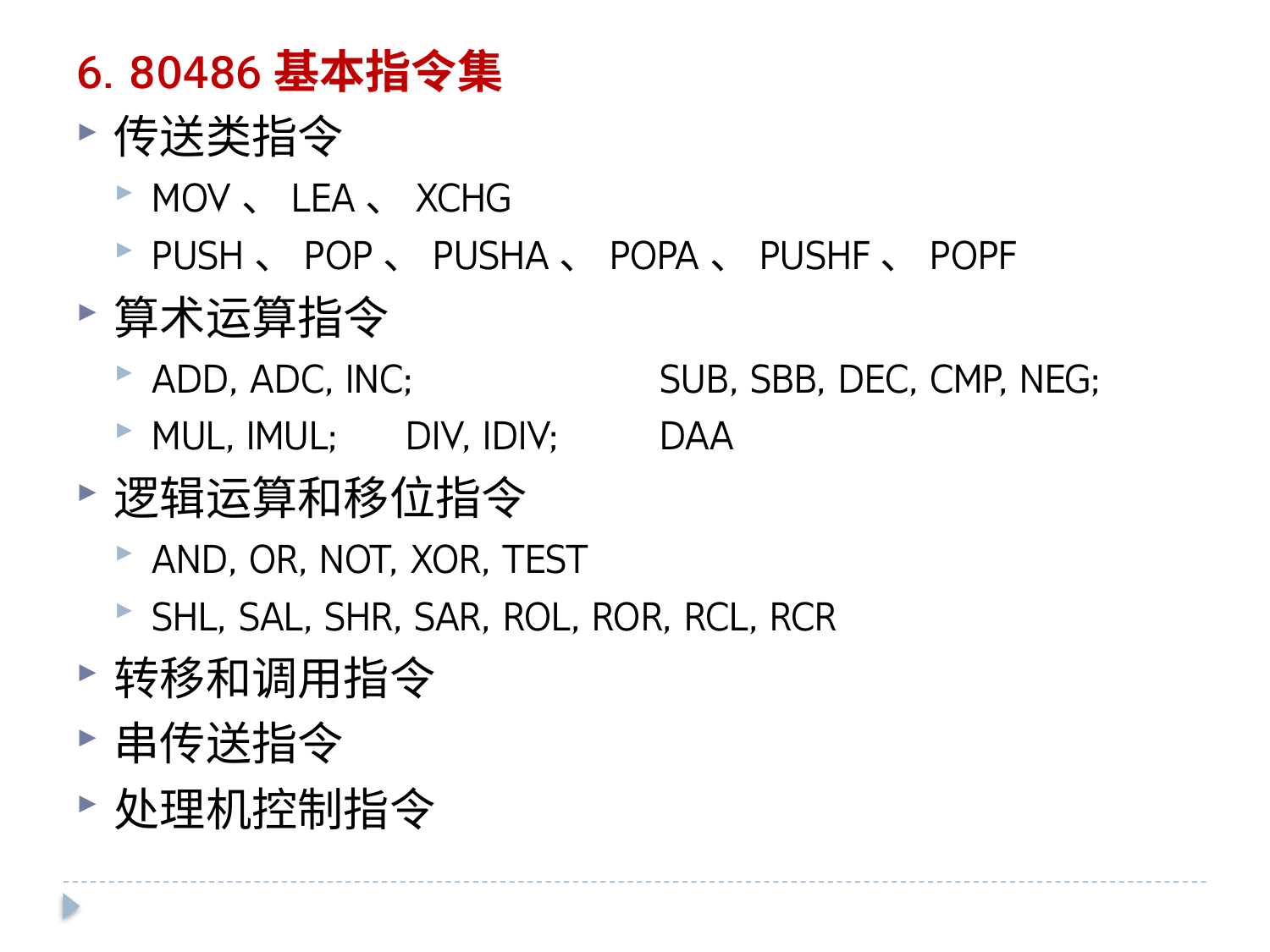

6. 80486基本指令集
传送类指令
MOV、LEA、XCHG
PUSH、POP、PUSHA、POPA、PUSHF、POPF
算术运算指令
ADD, ADC, INC;		SUB, SBB, DEC, CMP, NEG;
MUL, IMUL;	DIV, IDIV;	DAA
逻辑运算和移位指令
AND, OR, NOT, XOR, TEST
SHL, SAL, SHR, SAR, ROL, ROR, RCL, RCR
转移和调用指令
串传送指令
处理机控制指令